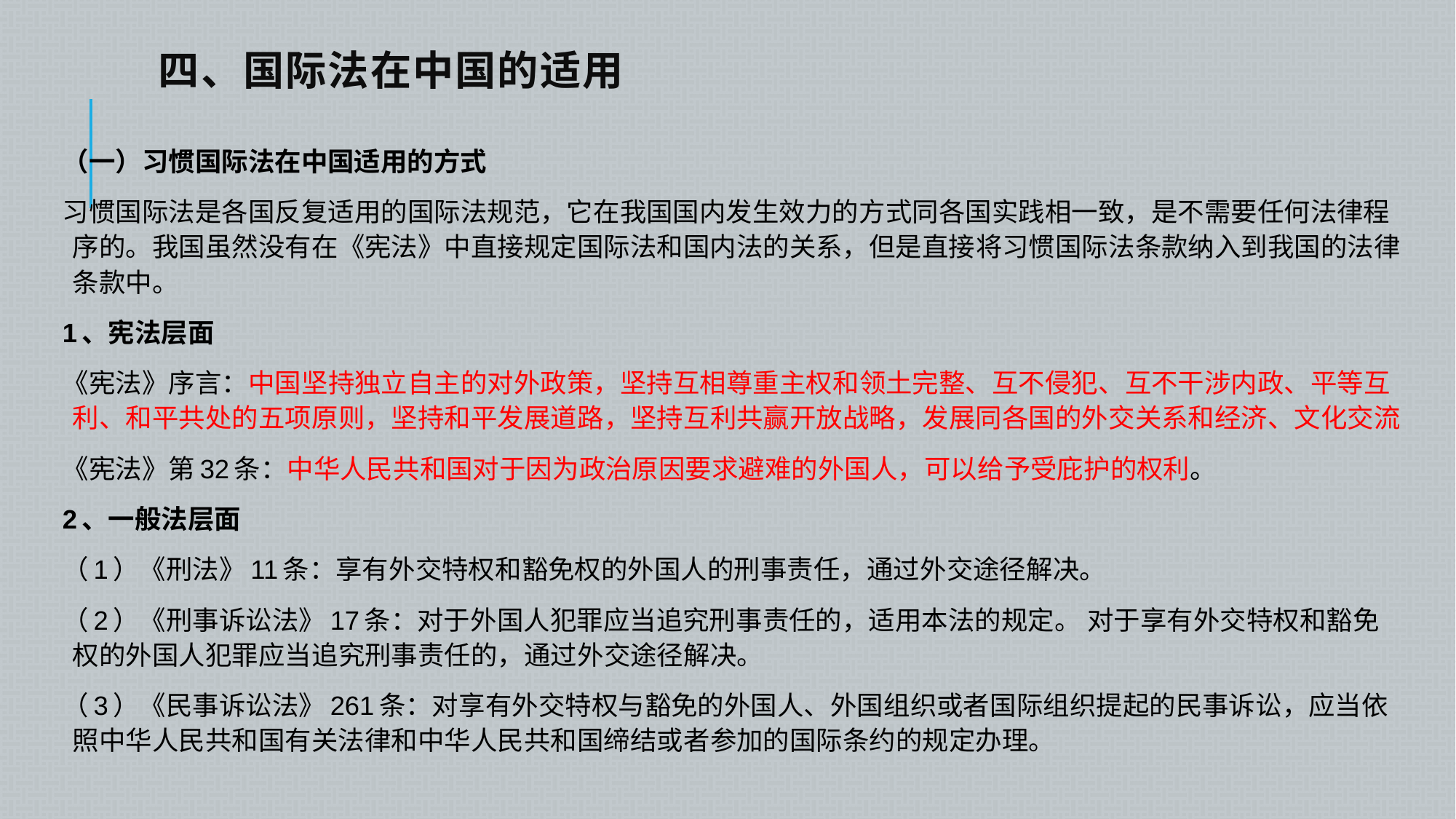

# 四、国际法在中国的适用
（一）习惯国际法在中国适用的方式
习惯国际法是各国反复适用的国际法规范，它在我国国内发生效力的方式同各国实践相一致，是不需要任何法律程序的。我国虽然没有在《宪法》中直接规定国际法和国内法的关系，但是直接将习惯国际法条款纳入到我国的法律条款中。
1、宪法层面
《宪法》序言：中国坚持独立自主的对外政策，坚持互相尊重主权和领土完整、互不侵犯、互不干涉内政、平等互利、和平共处的五项原则，坚持和平发展道路，坚持互利共赢开放战略，发展同各国的外交关系和经济、文化交流
《宪法》第32条：中华人民共和国对于因为政治原因要求避难的外国人，可以给予受庇护的权利。
2、一般法层面
（1）《刑法》11条：享有外交特权和豁免权的外国人的刑事责任，通过外交途径解决。
（2）《刑事诉讼法》17条：对于外国人犯罪应当追究刑事责任的，适用本法的规定。 对于享有外交特权和豁免权的外国人犯罪应当追究刑事责任的，通过外交途径解决。
（3）《民事诉讼法》261条：对享有外交特权与豁免的外国人、外国组织或者国际组织提起的民事诉讼，应当依照中华人民共和国有关法律和中华人民共和国缔结或者参加的国际条约的规定办理。